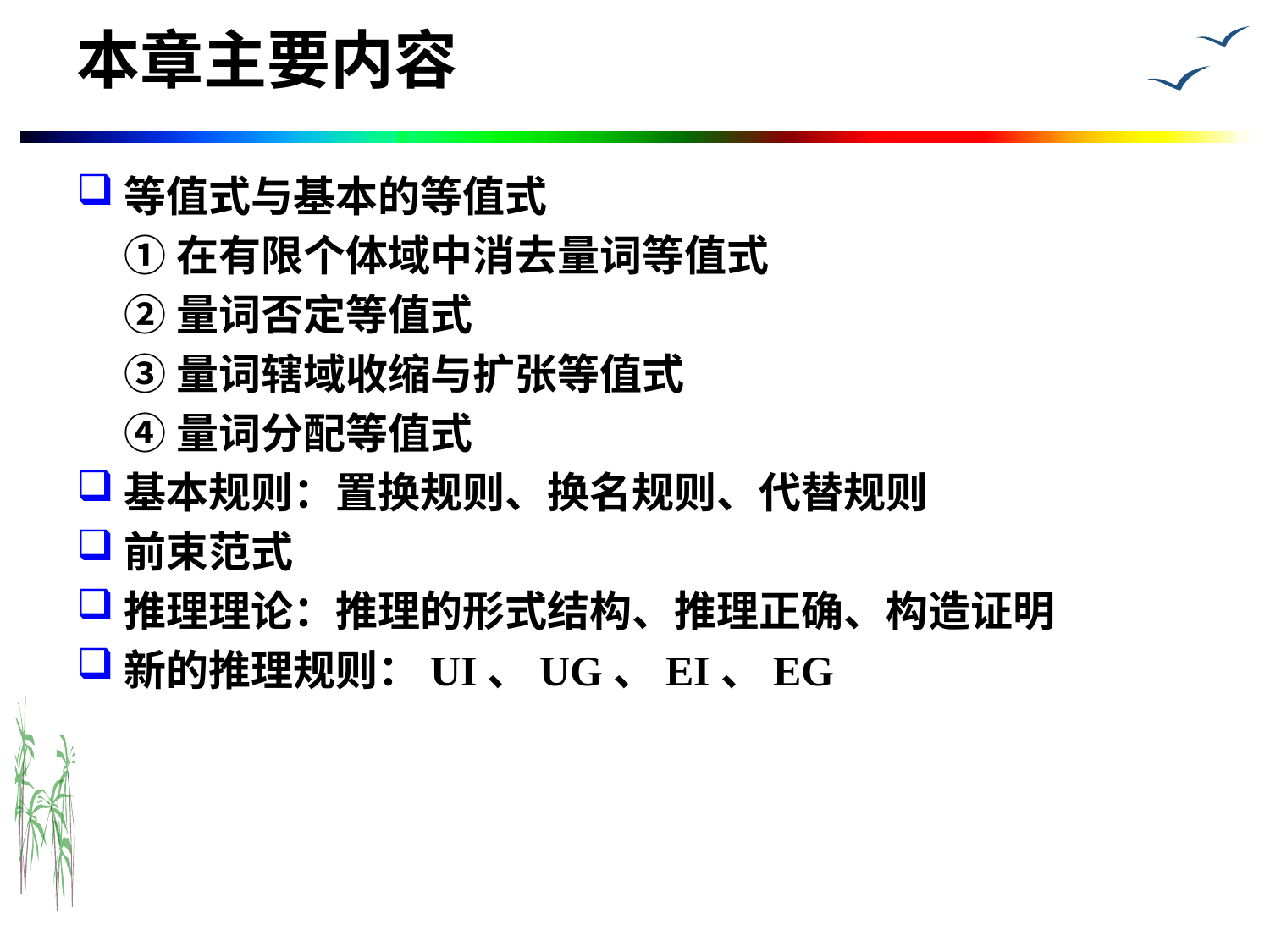

# 本章主要内容
等值式与基本的等值式
	①在有限个体域中消去量词等值式
	②量词否定等值式
	③量词辖域收缩与扩张等值式
	④量词分配等值式
基本规则：置换规则、换名规则、代替规则
前束范式
推理理论：推理的形式结构、推理正确、构造证明
新的推理规则：UI、UG、EI、EG